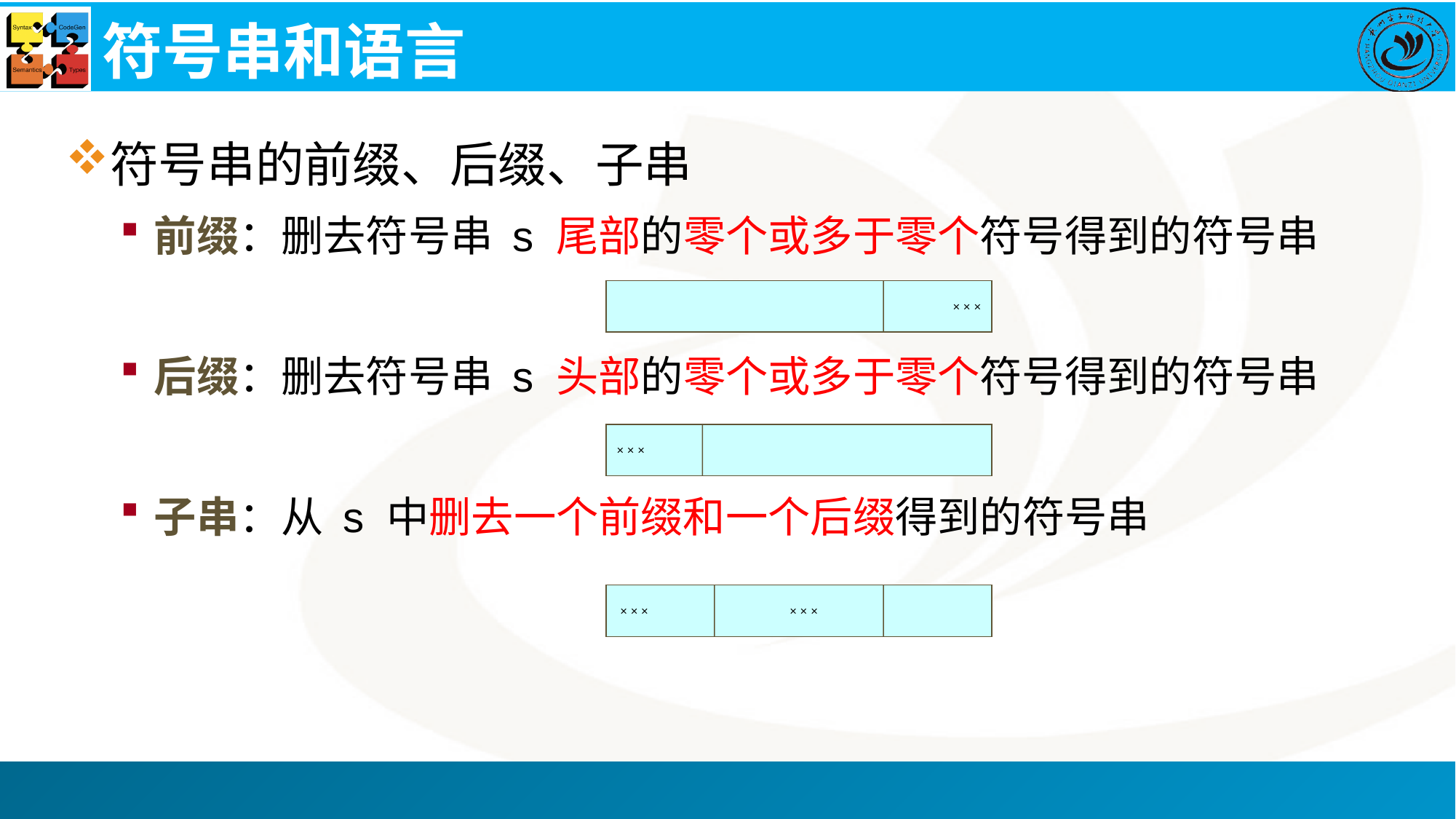

# 符号串和语言
符号串的前缀、后缀、子串
前缀：删去符号串 s 尾部的零个或多于零个符号得到的符号串

后缀：删去符号串 s 头部的零个或多于零个符号得到的符号串

子串：从 s 中删去一个前缀和一个后缀得到的符号串

× × ×

× × ×

 × × ×                                         × × ×

9